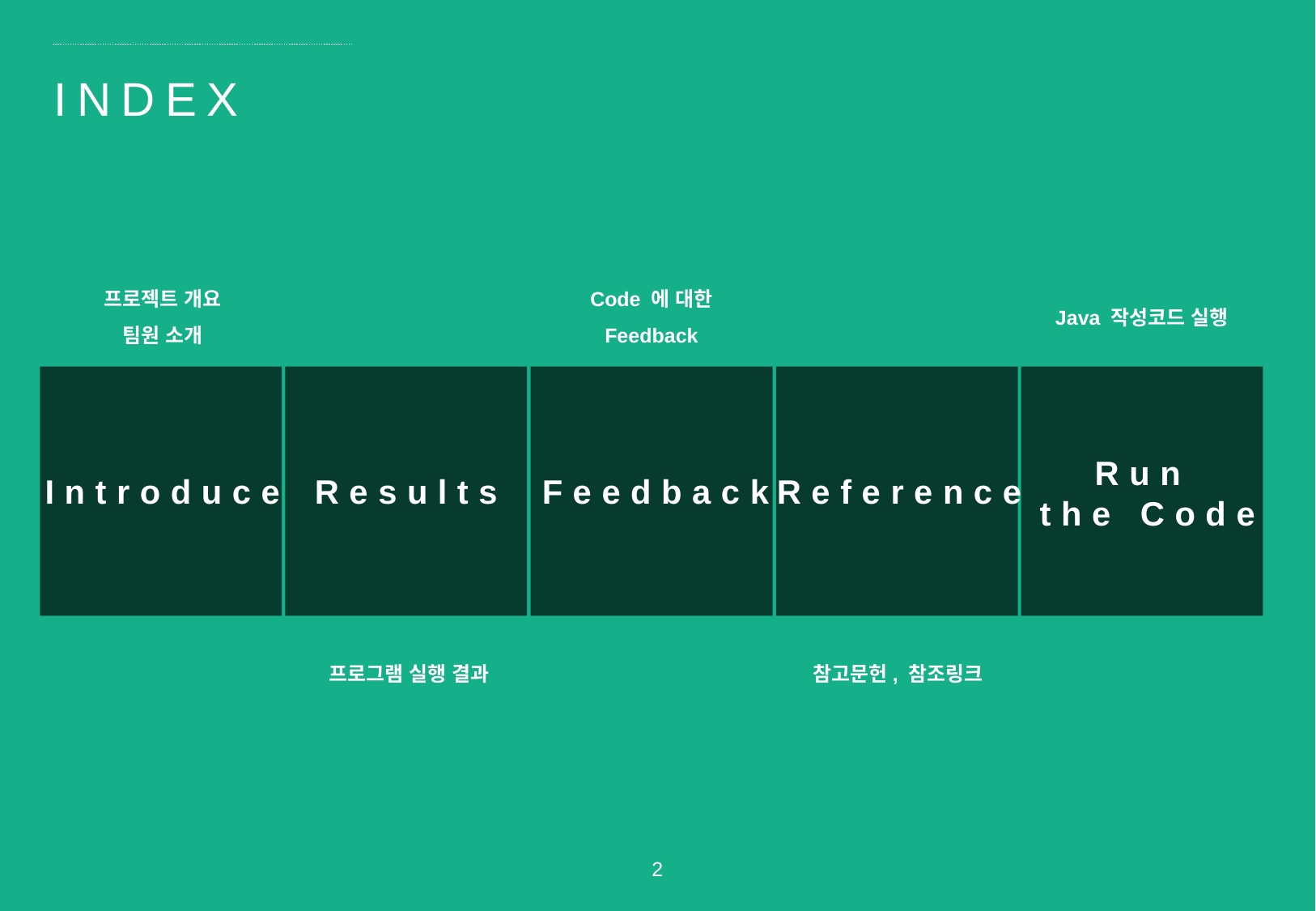

INDEX
프로젝트 개요
팀원 소개
Code 에 대한 Feedback
Java 작성코드 실행

Run
the Code
Introduce
Results
Feedback
Reference
프로그램 실행 결과
참고문헌, 참조링크
2